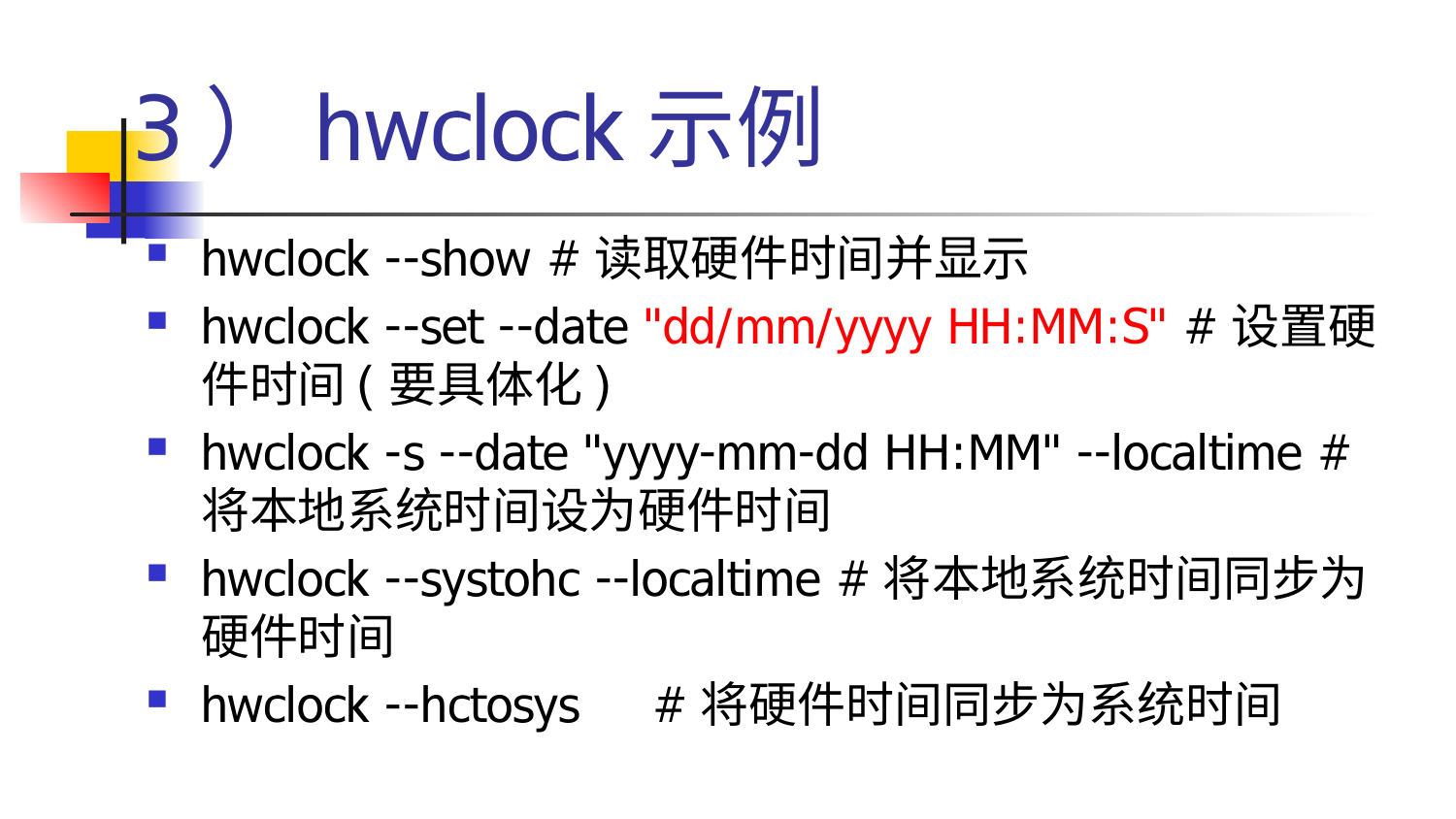

# 3）hwclock示例
hwclock --show #读取硬件时间并显示
hwclock --set --date "dd/mm/yyyy HH:MM:S" #设置硬件时间(要具体化)
hwclock -s --date "yyyy-mm-dd HH:MM" --localtime #将本地系统时间设为硬件时间
hwclock --systohc --localtime #将本地系统时间同步为硬件时间
hwclock --hctosys	 #将硬件时间同步为系统时间